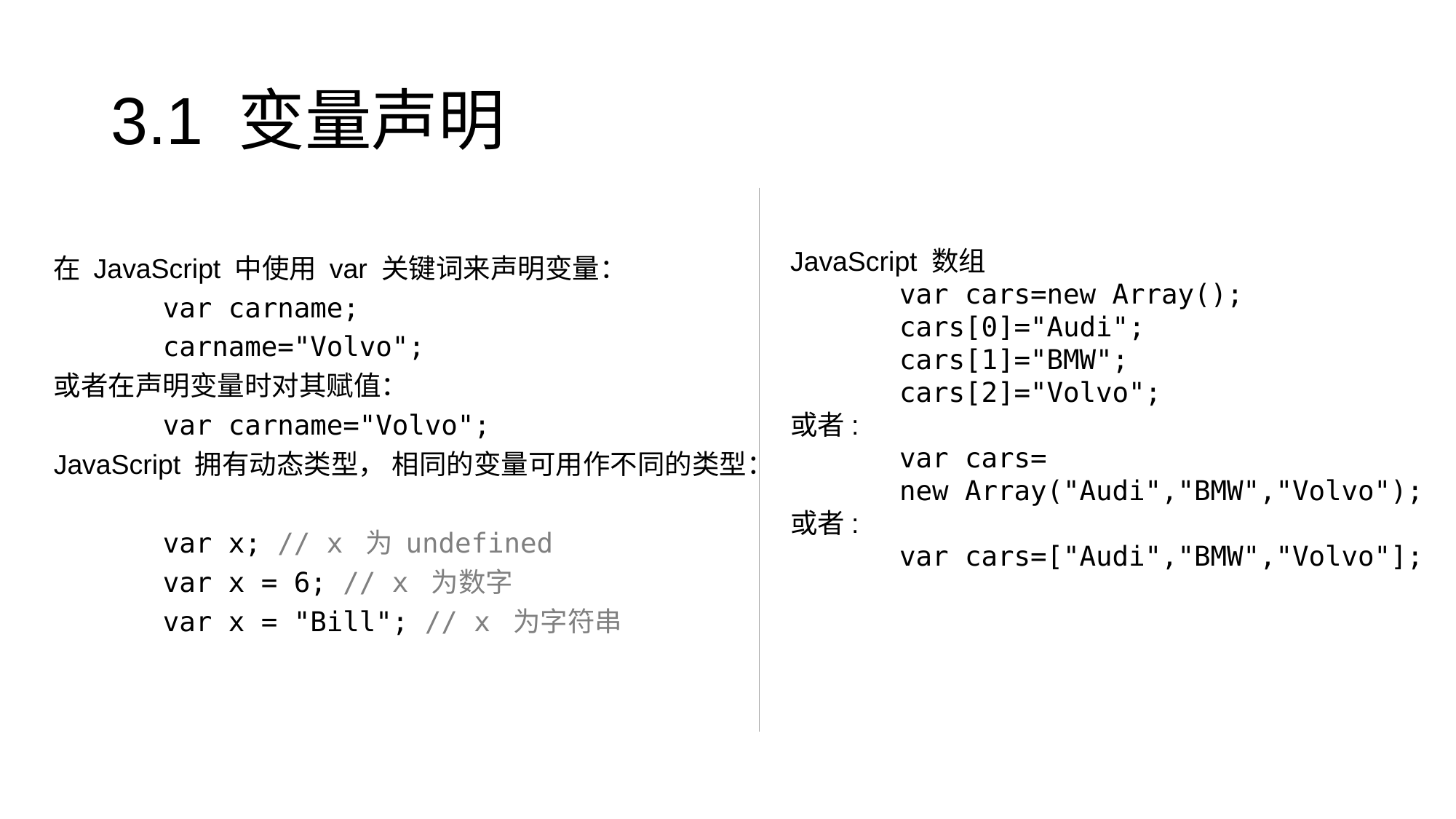

# 3.1 变量声明
在 JavaScript 中使用 var 关键词来声明变量：
	var carname;
	carname="Volvo";
或者在声明变量时对其赋值：
	var carname="Volvo";
JavaScript 拥有动态类型， 相同的变量可用作不同的类型：
	var x; // x 为 undefined
	var x = 6; // x 为数字
	var x = "Bill"; // x 为字符串
JavaScript 数组
	var cars=new Array();
	cars[0]="Audi";
	cars[1]="BMW";
	cars[2]="Volvo";
或者:
	var cars=
	new Array("Audi","BMW","Volvo");
或者:
	var cars=["Audi","BMW","Volvo"];